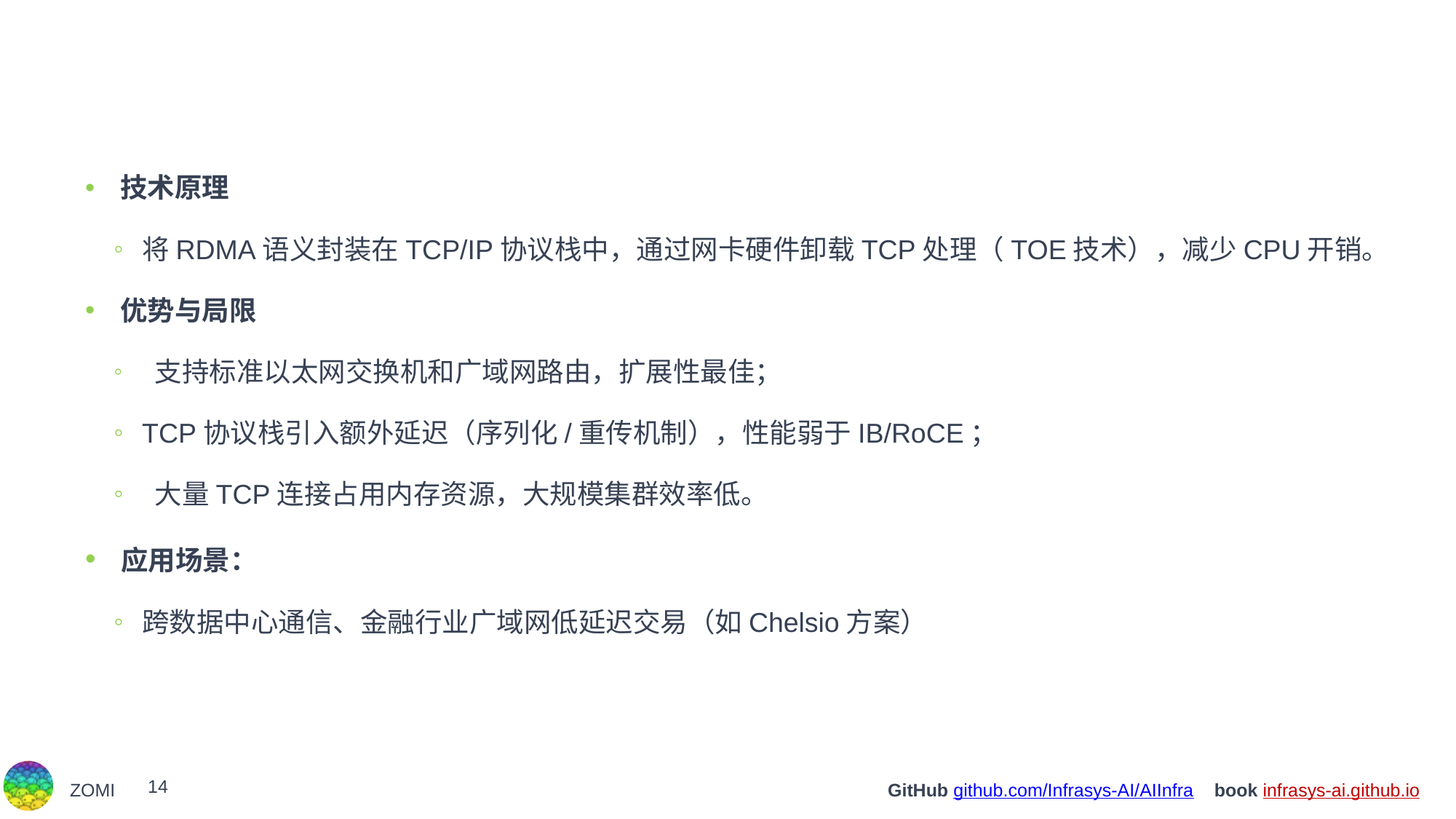

#
​​技术原理​​
将RDMA语义封装在TCP/IP协议栈中，通过网卡硬件卸载TCP处理（TOE技术），减少CPU开销。
​​优势与局限​
​ 支持标准以太网交换机和广域网路由，扩展性最佳；
TCP协议栈引入额外延迟（序列化/重传机制），性能弱于IB/RoCE；
 大量TCP连接占用内存资源，大规模集群效率低。
​​应用场景​​：
跨数据中心通信、金融行业广域网低延迟交易（如Chelsio方案）